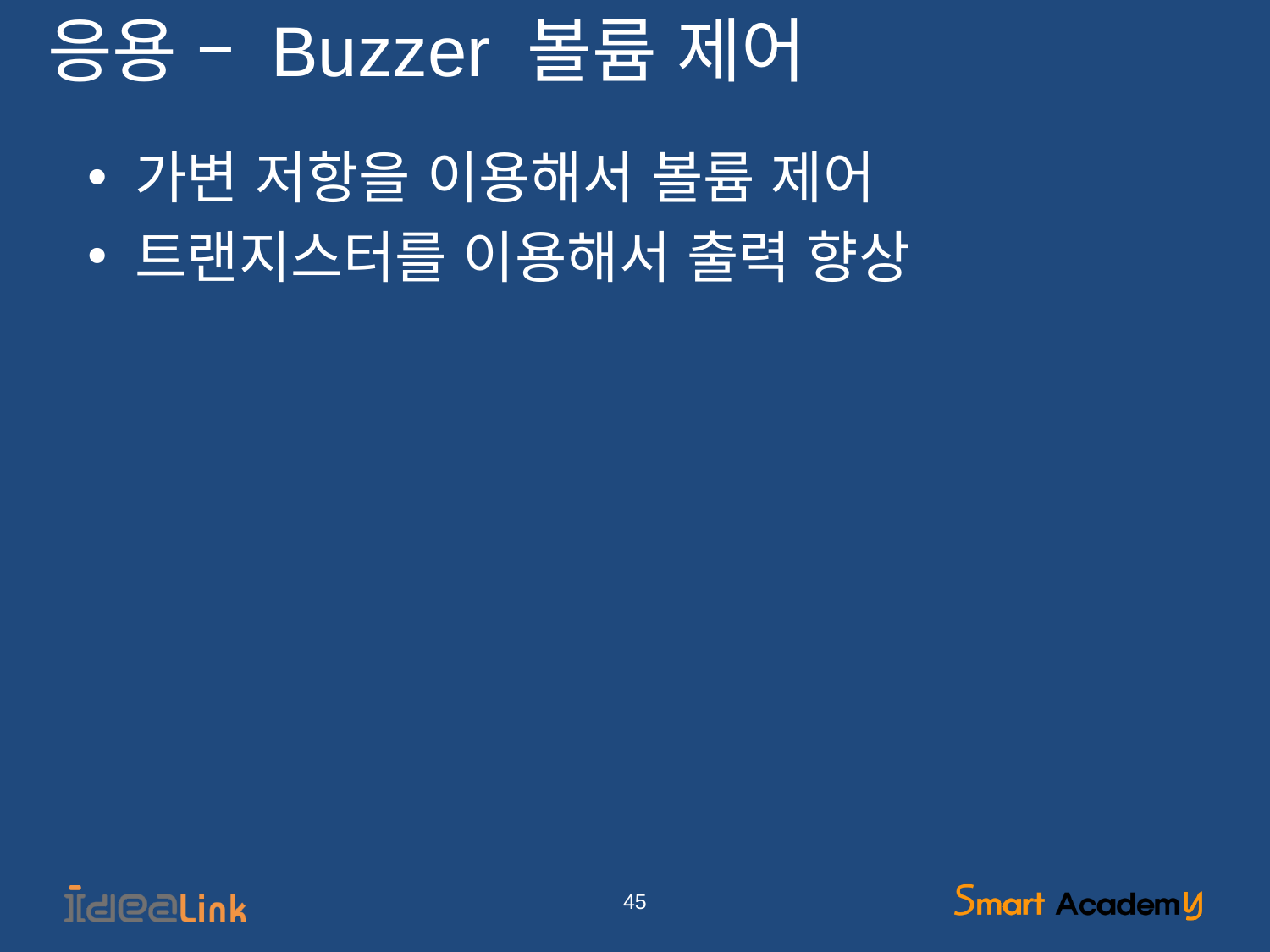

# 응용 – Buzzer 볼륨 제어
가변 저항을 이용해서 볼륨 제어
트랜지스터를 이용해서 출력 향상
45